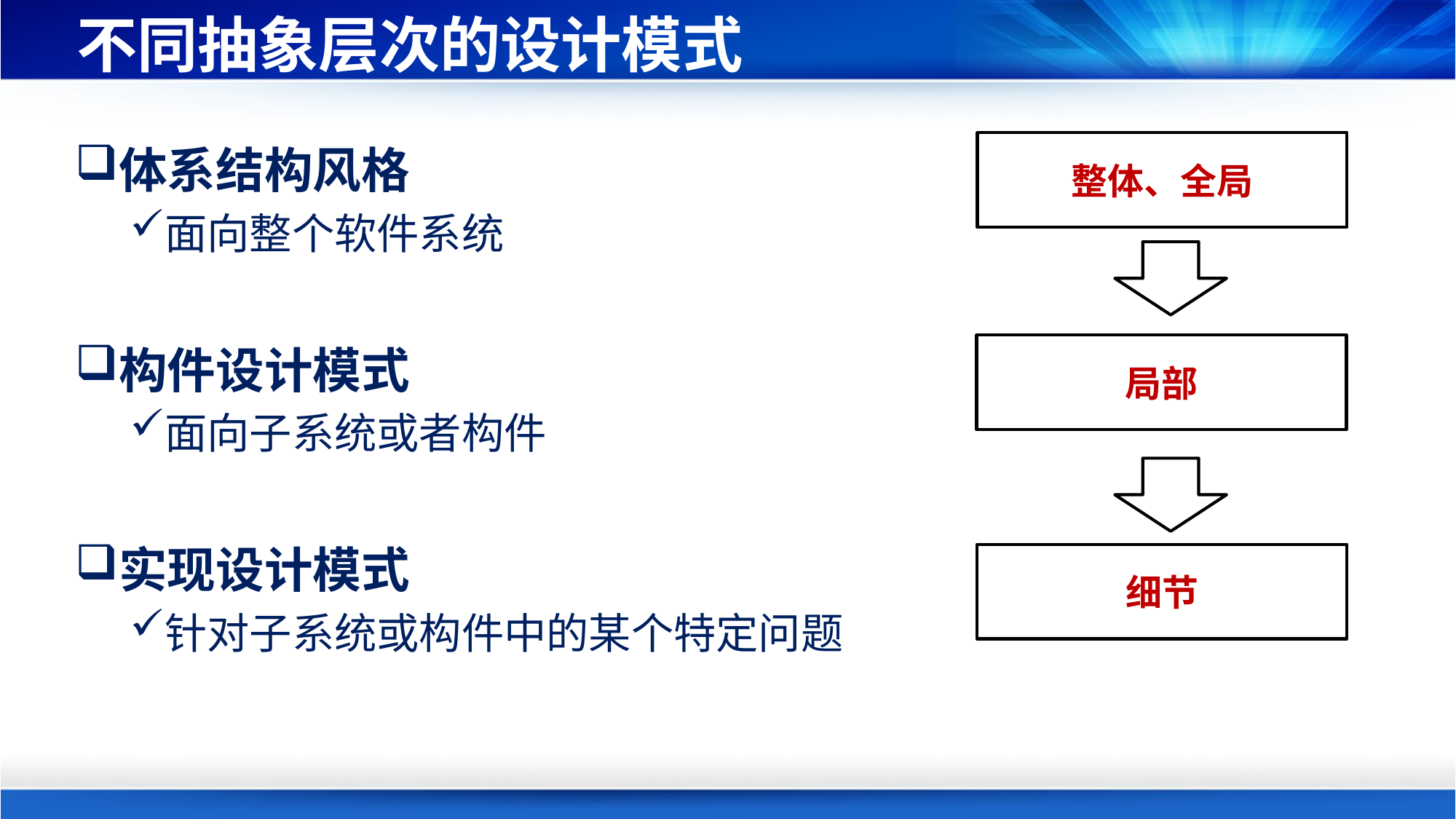

# 不同抽象层次的设计模式
整体、全局
体系结构风格
面向整个软件系统

构件设计模式
面向子系统或者构件

实现设计模式
针对子系统或构件中的某个特定问题

局部

细节